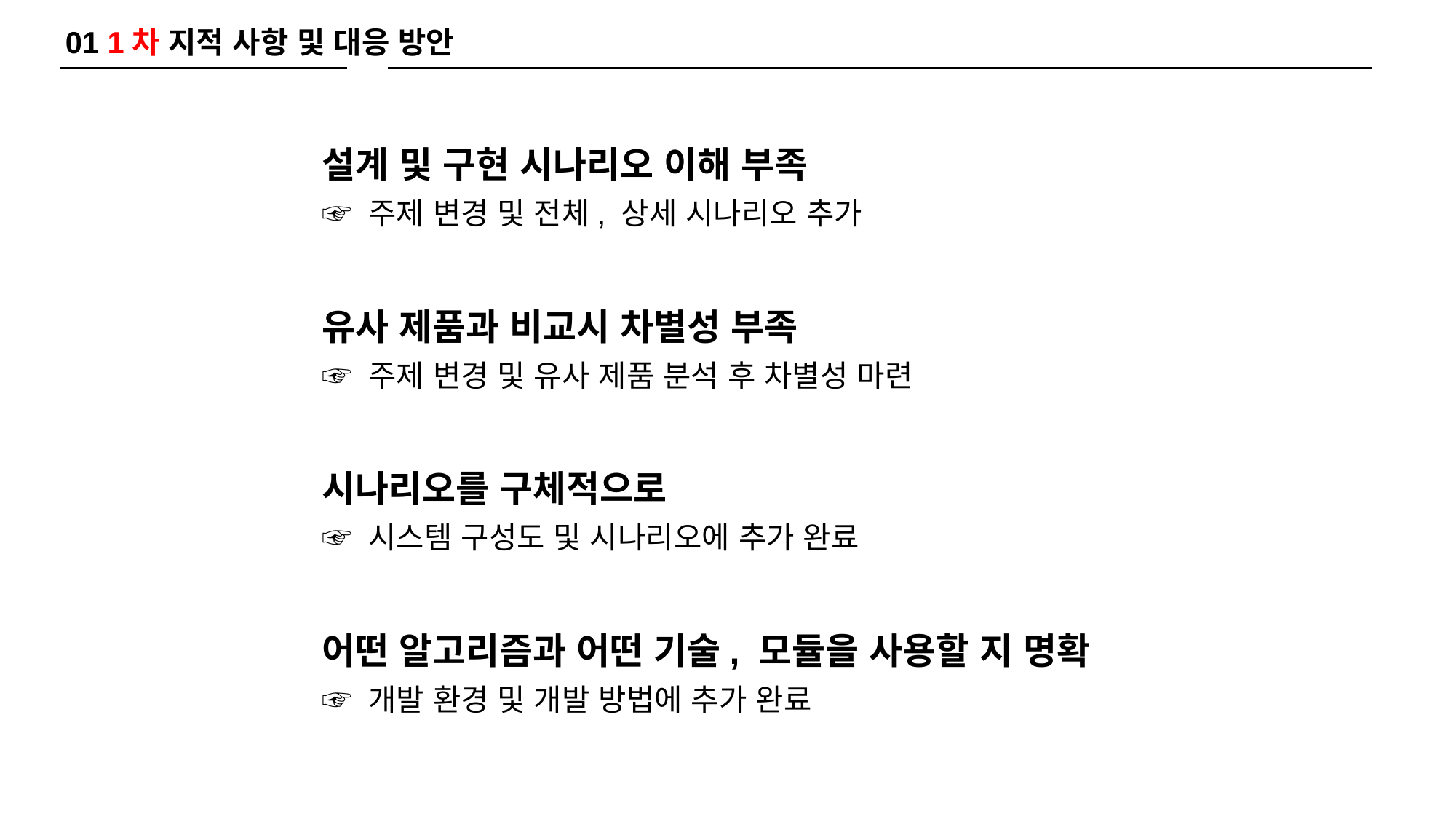

01 1차 지적 사항 및 대응 방안
설계 및 구현 시나리오 이해 부족

☞ 주제 변경 및 전체, 상세 시나리오 추가

유사 제품과 비교시 차별성 부족

☞ 주제 변경 및 유사 제품 분석 후 차별성 마련

시나리오를 구체적으로

☞ 시스템 구성도 및 시나리오에 추가 완료

어떤 알고리즘과 어떤 기술, 모듈을 사용할 지 명확

☞ 개발 환경 및 개발 방법에 추가 완료